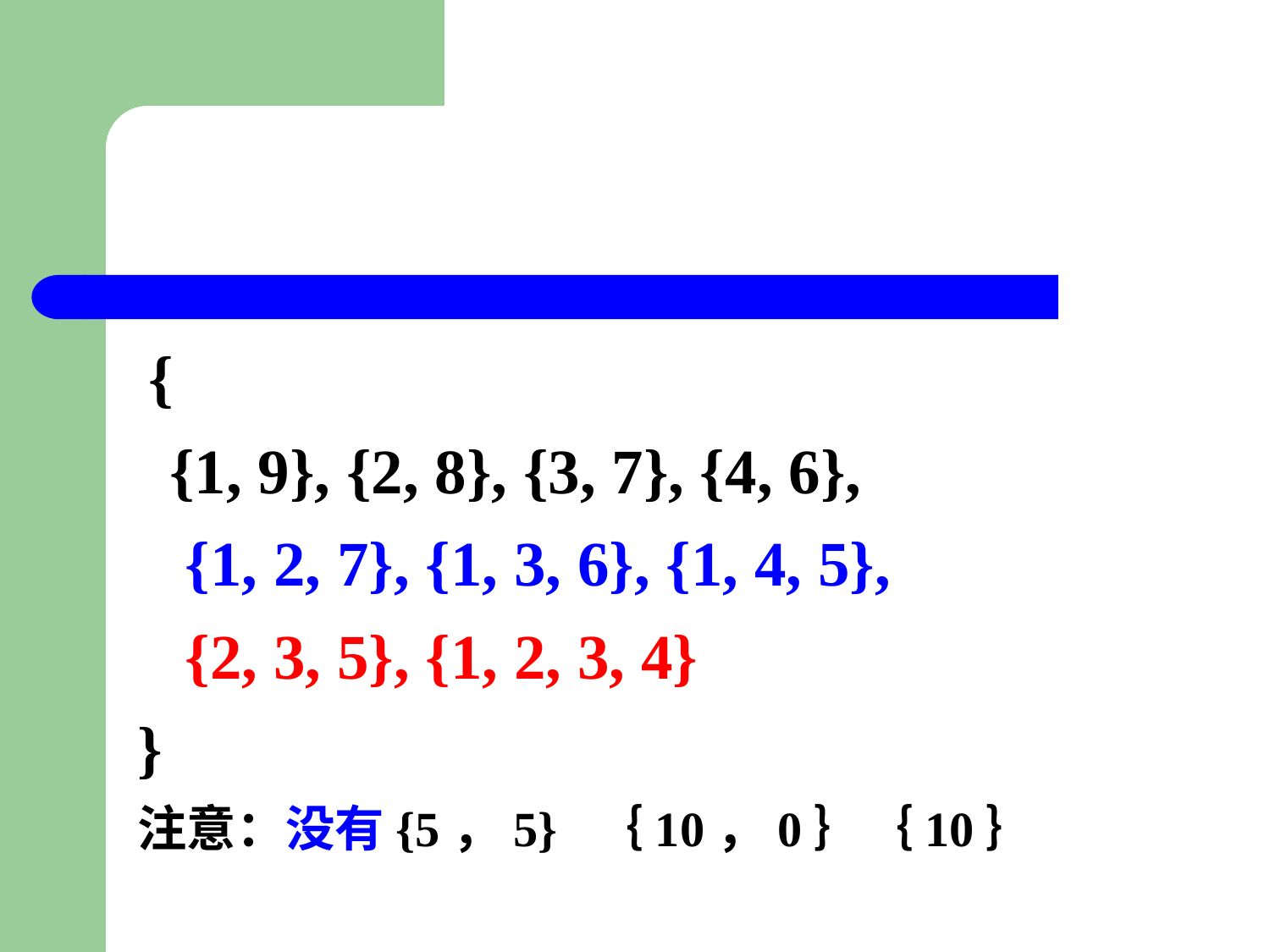

#
 {
  {1, 9}, {2, 8}, {3, 7}, {4, 6},
   {1, 2, 7}, {1, 3, 6}, {1, 4, 5},
   {2, 3, 5}, {1, 2, 3, 4}
}
注意：没有{5，5}  ｛10，0｝｛10｝